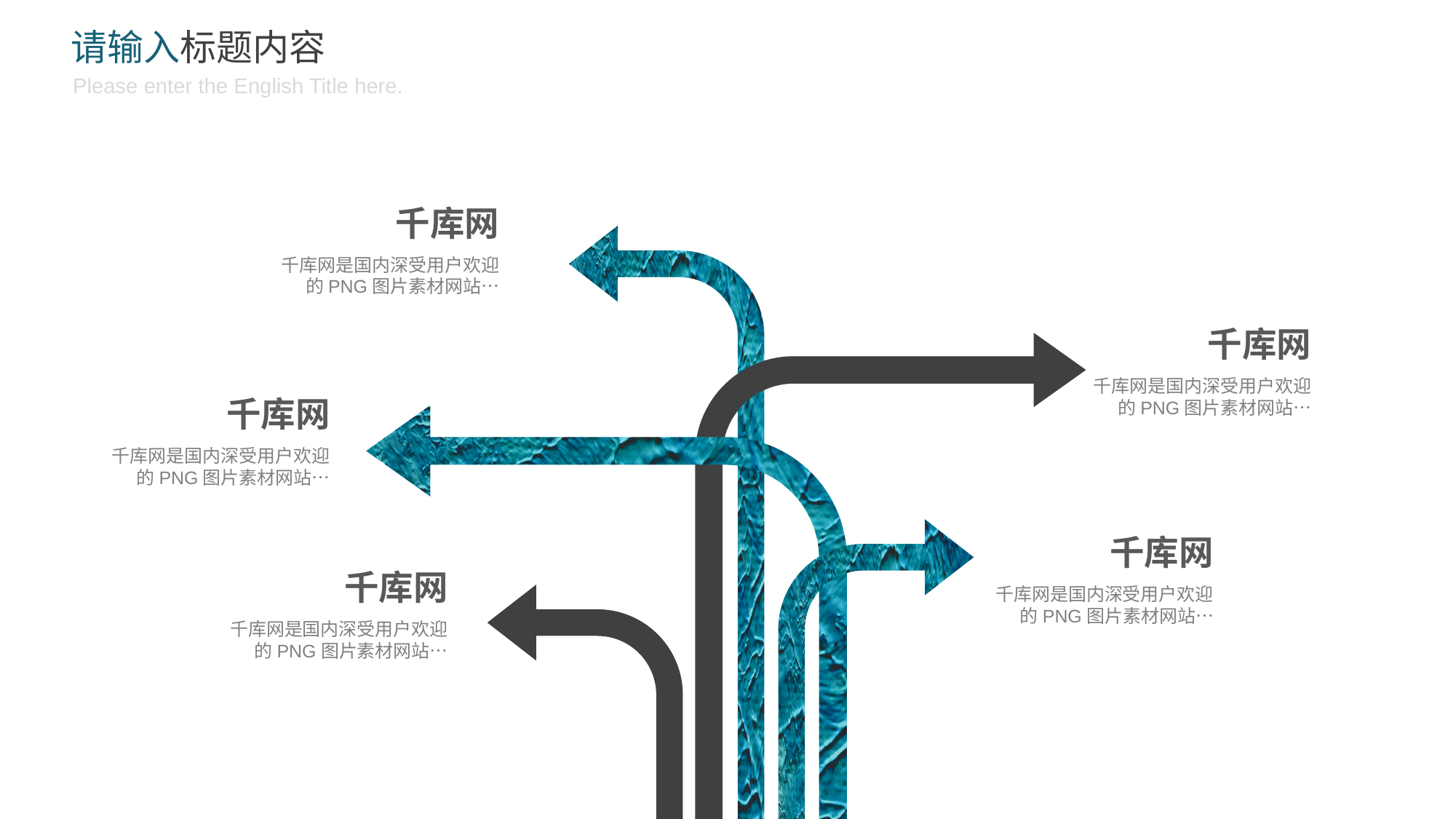

请输入标题内容
Please enter the English Title here.
千库网

千库网是国内深受用户欢迎的PNG图片素材网站…
千库网

千库网是国内深受用户欢迎的PNG图片素材网站…
千库网

千库网是国内深受用户欢迎的PNG图片素材网站…

千库网
千库网
千库网是国内深受用户欢迎的PNG图片素材网站…

千库网是国内深受用户欢迎的PNG图片素材网站…